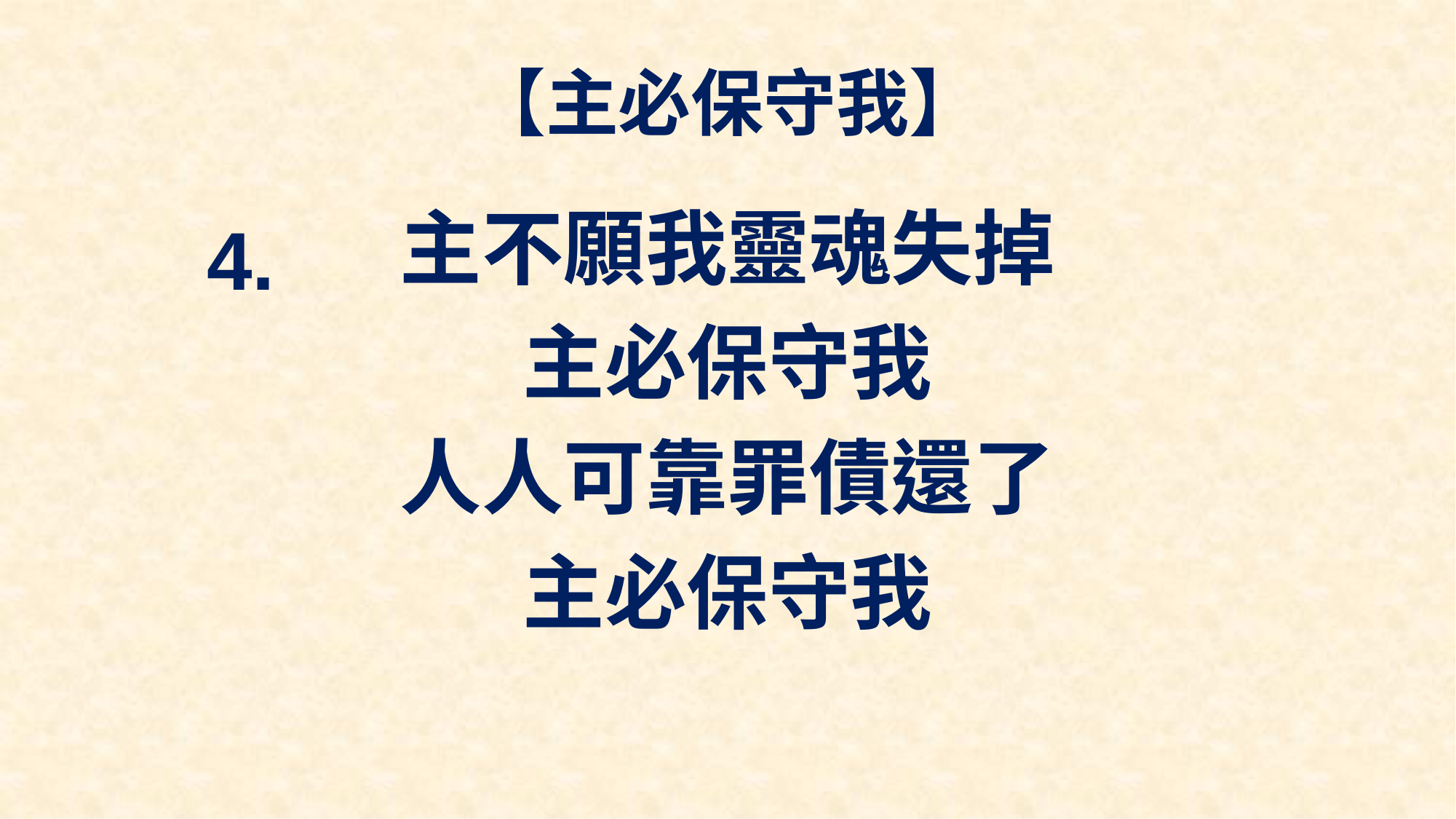

# 【主必保守我】
主不願我靈魂失掉
主必保守我
人人可靠罪債還了
主必保守我
4.